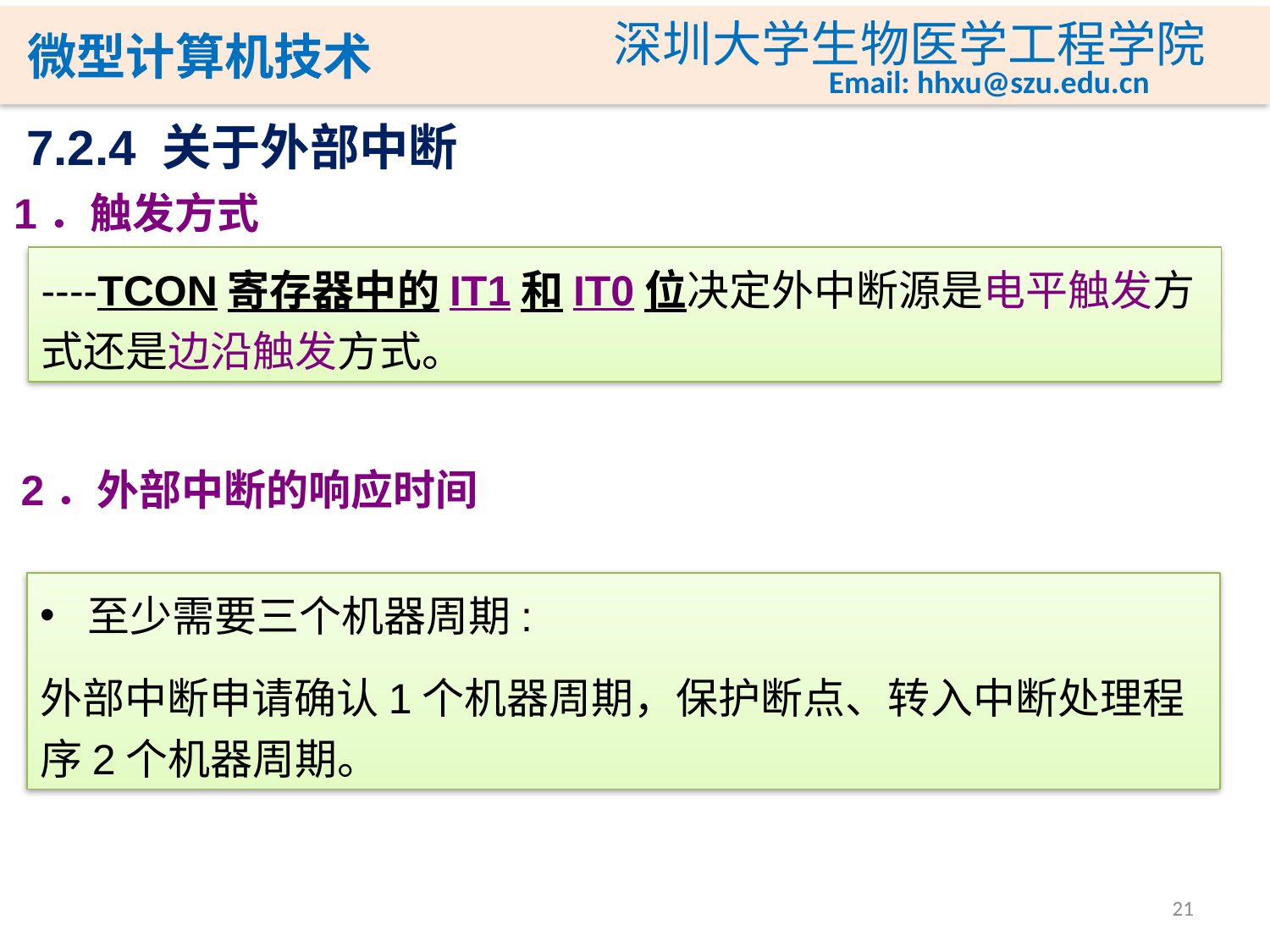

# 7.2.4 关于外部中断
1．触发方式
----TCON寄存器中的IT1和IT0位决定外中断源是电平触发方式还是边沿触发方式。
2．外部中断的响应时间
至少需要三个机器周期:
外部中断申请确认1个机器周期，保护断点、转入中断处理程序2个机器周期。
21